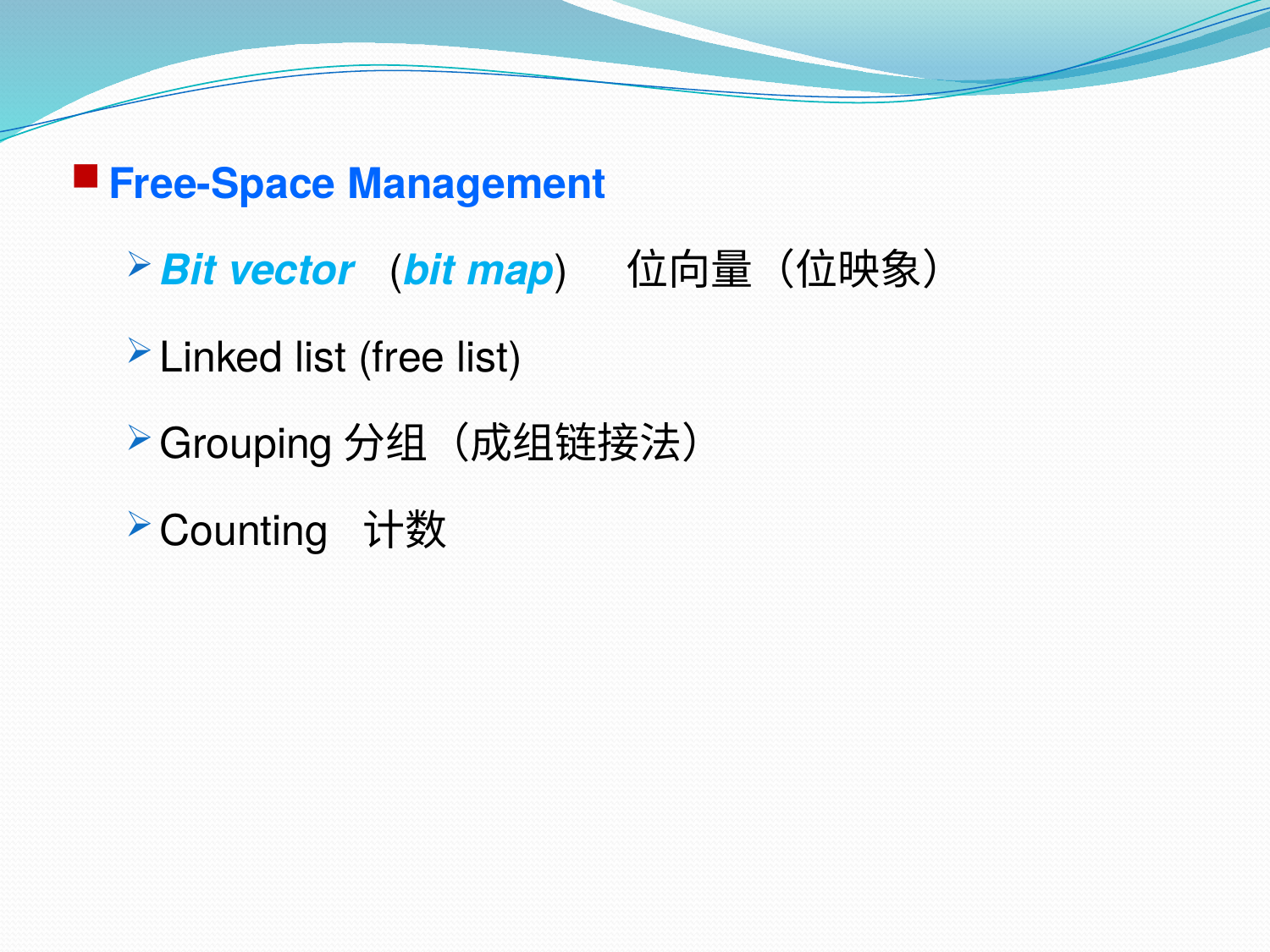

Free-Space Management
Bit vector   (bit map)    位向量（位映象）
Linked list (free list)
Grouping分组（成组链接法）
Counting  计数